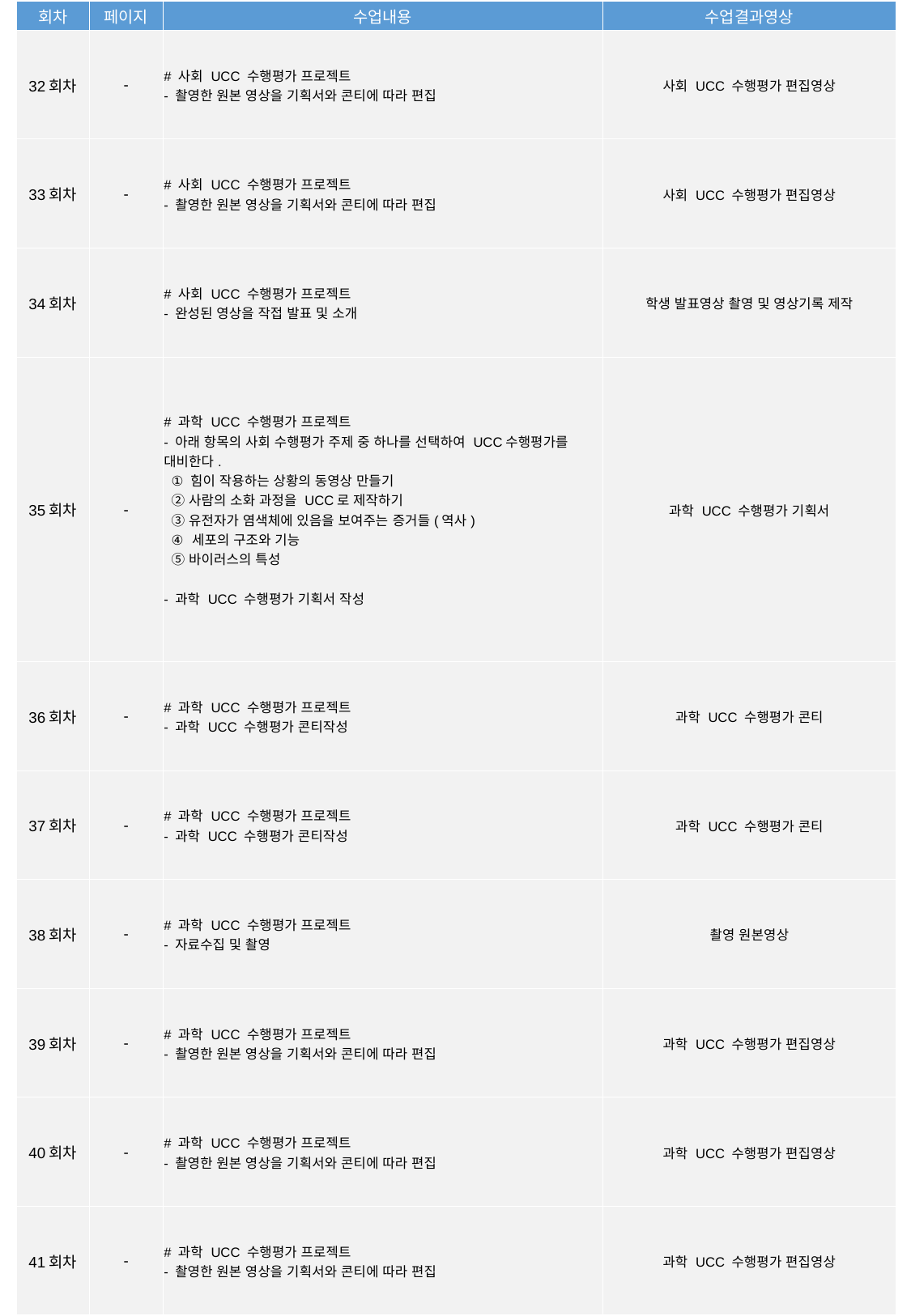

| 회차 | 페이지 | 수업내용 | 수업결과영상 |
| --- | --- | --- | --- |
| 32회차 | - | # 사회 UCC 수행평가 프로젝트 - 촬영한 원본 영상을 기획서와 콘티에 따라 편집 | 사회 UCC 수행평가 편집영상 |
| --- | --- | --- | --- |
| 33회차 | - | # 사회 UCC 수행평가 프로젝트 - 촬영한 원본 영상을 기획서와 콘티에 따라 편집 | 사회 UCC 수행평가 편집영상 |
| 34회차 |  | # 사회 UCC 수행평가 프로젝트 - 완성된 영상을 작접 발표 및 소개 | 학생 발표영상 촬영 및 영상기록 제작 |
| 35회차 | - | # 과학 UCC 수행평가 프로젝트 - 아래 항목의 사회 수행평가 주제 중 하나를 선택하여 UCC수행평가를 대비한다. ① 힘이 작용하는 상황의 동영상 만들기 ② 사람의 소화 과정을 UCC로 제작하기 ③ 유전자가 염색체에 있음을 보여주는 증거들(역사) ④ 세포의 구조와 기능 ⑤ 바이러스의 특성 - 과학 UCC 수행평가 기획서 작성 | 과학 UCC 수행평가 기획서 |
| 36회차 | - | # 과학 UCC 수행평가 프로젝트 - 과학 UCC 수행평가 콘티작성 | 과학 UCC 수행평가 콘티 |
| 37회차 | - | # 과학 UCC 수행평가 프로젝트 - 과학 UCC 수행평가 콘티작성 | 과학 UCC 수행평가 콘티 |
| 38회차 | - | # 과학 UCC 수행평가 프로젝트 - 자료수집 및 촬영 | 촬영 원본영상 |
| 39회차 | - | # 과학 UCC 수행평가 프로젝트 - 촬영한 원본 영상을 기획서와 콘티에 따라 편집 | 과학 UCC 수행평가 편집영상 |
| 40회차 | - | # 과학 UCC 수행평가 프로젝트 - 촬영한 원본 영상을 기획서와 콘티에 따라 편집 | 과학 UCC 수행평가 편집영상 |
| 41회차 | - | # 과학 UCC 수행평가 프로젝트 - 촬영한 원본 영상을 기획서와 콘티에 따라 편집 | 과학 UCC 수행평가 편집영상 |